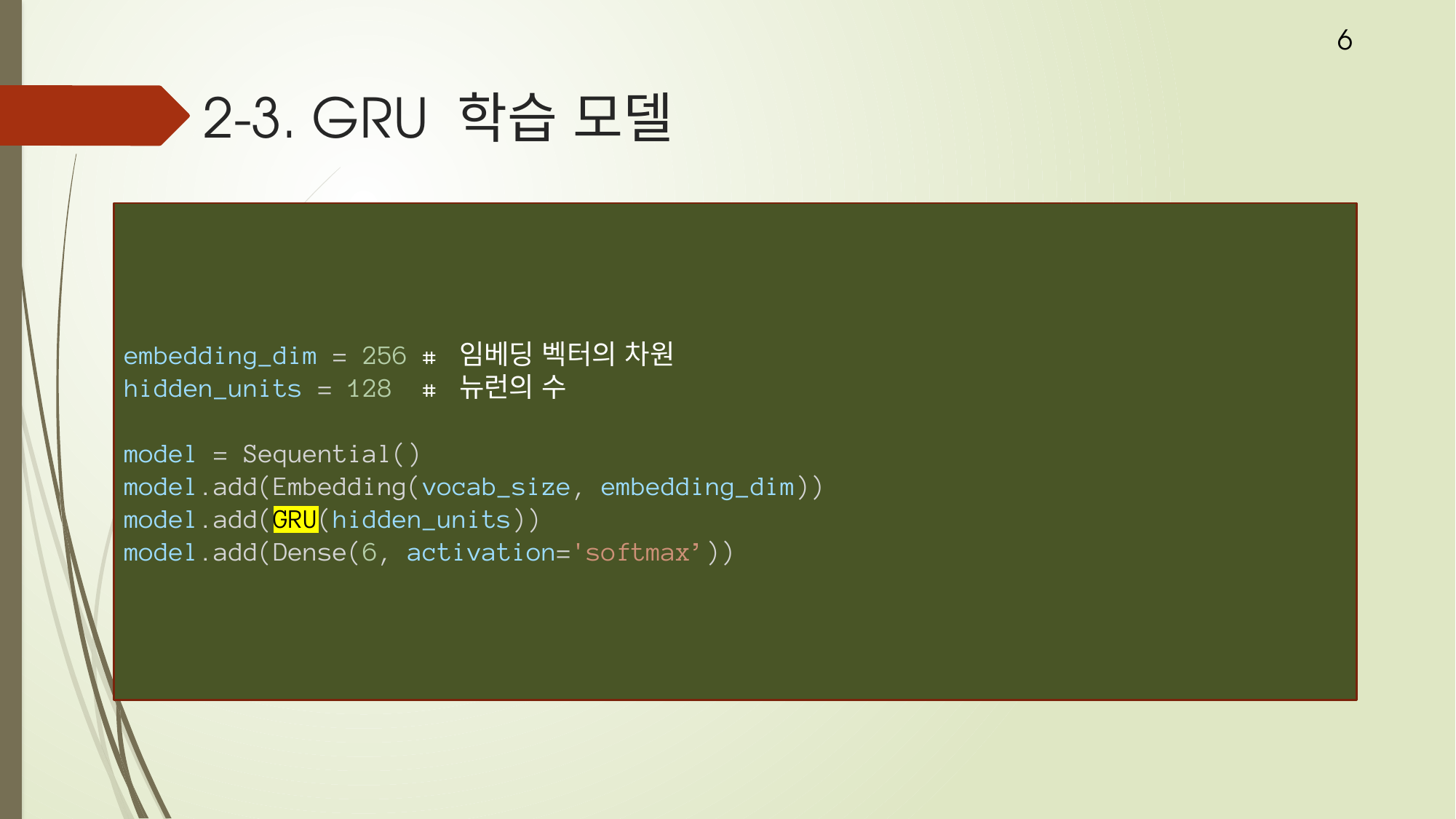

6
# 2-3. GRU 학습 모델
embedding_dim = 256 # 임베딩 벡터의 차원
hidden_units = 128  # 뉴런의 수

model = Sequential()
model.add(Embedding(vocab_size, embedding_dim))
model.add(GRU(hidden_units))
model.add(Dense(6, activation='softmax’))
embedding_dim = 256 	# 임베딩 벡터의 차원
dropout_ratio = 0.3    		# 드롭아웃 비율
num_filters = 256 		# 커널의 수
kernel_size = 3 			# 커널의 크기
hidden_units = 128 		# 뉴런의 수

model = Sequential()
model.add(Embedding(vocab_size, embedding_dim))
model.add(Dropout(dropout_ratio))
model.add(Conv1D(num_filters, kernel_size, padding='valid', activation='relu’))
model.add(GlobalMaxPooling1D()) model.add(Dense(hidden_units, activation='relu')) model.add(Dropout(dropout_ratio)) model.add(Dense(1, activation='sigmoid'))